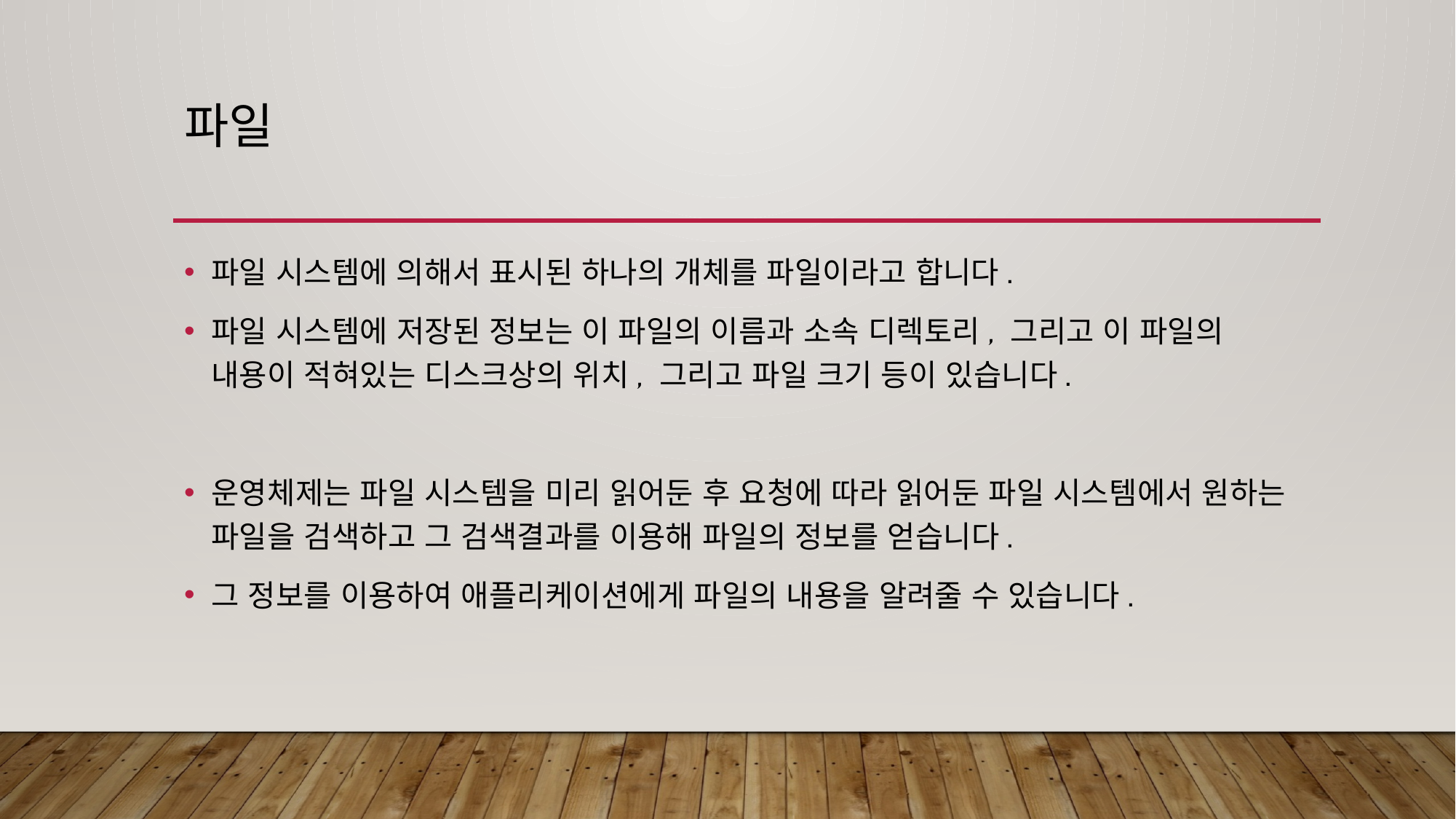

# 파일
파일 시스템에 의해서 표시된 하나의 개체를 파일이라고 합니다.
파일 시스템에 저장된 정보는 이 파일의 이름과 소속 디렉토리, 그리고 이 파일의 내용이 적혀있는 디스크상의 위치, 그리고 파일 크기 등이 있습니다.

운영체제는 파일 시스템을 미리 읽어둔 후 요청에 따라 읽어둔 파일 시스템에서 원하는 파일을 검색하고 그 검색결과를 이용해 파일의 정보를 얻습니다.
그 정보를 이용하여 애플리케이션에게 파일의 내용을 알려줄 수 있습니다.